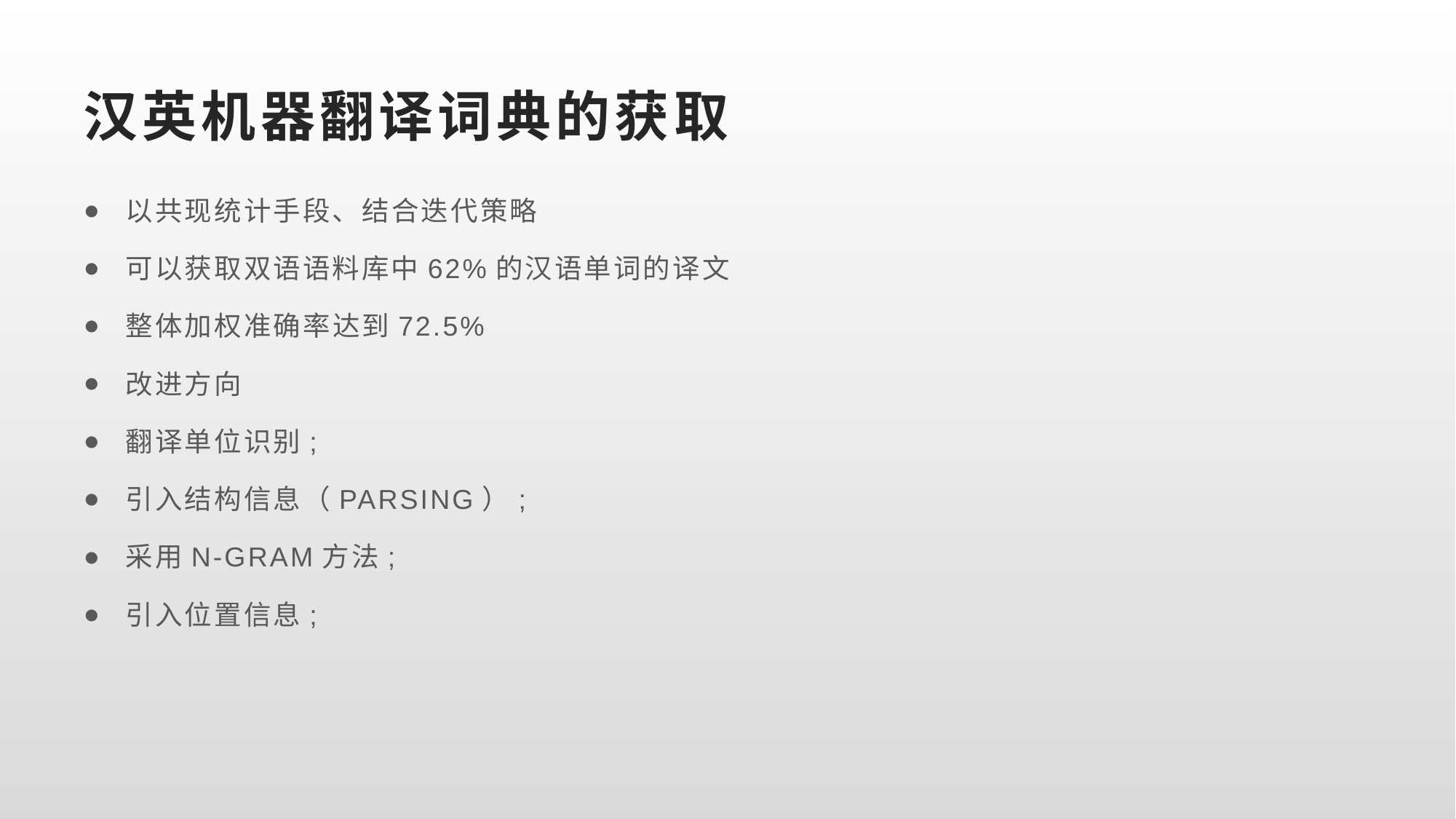

# 汉英机器翻译词典的获取
 以共现统计手段、结合迭代策略
 可以获取双语语料库中62%的汉语单词的译文
 整体加权准确率达到72.5%
 改进方向
 翻译单位识别;
 引入结构信息（PARSING）;
 采用N-GRAM方法;
 引入位置信息;